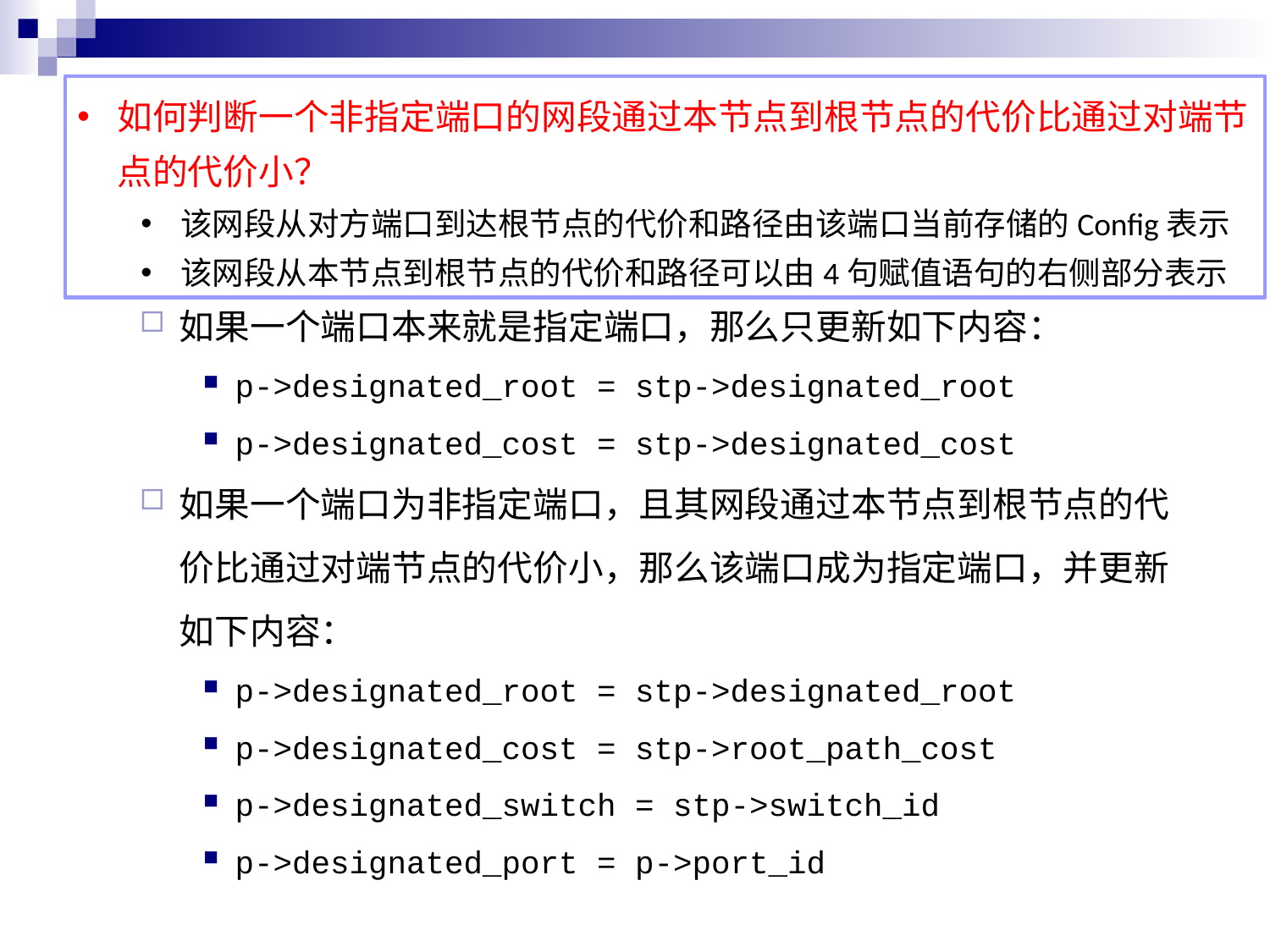

# 三、更新端口的Config
如何判断一个非指定端口的网段通过本节点到根节点的代价比通过对端节点的代价小？
该网段从对方端口到达根节点的代价和路径由该端口当前存储的Config表示
该网段从本节点到根节点的代价和路径可以由4句赋值语句的右侧部分表示
节点在更新自己的状态后，需要更新哪些端口的Config？
如果一个端口本来就是指定端口，那么只更新如下内容：
p->designated_root = stp->designated_root
p->designated_cost = stp->designated_cost
如果一个端口为非指定端口，且其网段通过本节点到根节点的代价比通过对端节点的代价小，那么该端口成为指定端口，并更新如下内容：
p->designated_root = stp->designated_root
p->designated_cost = stp->root_path_cost
p->designated_switch = stp->switch_id
p->designated_port = p->port_id

17